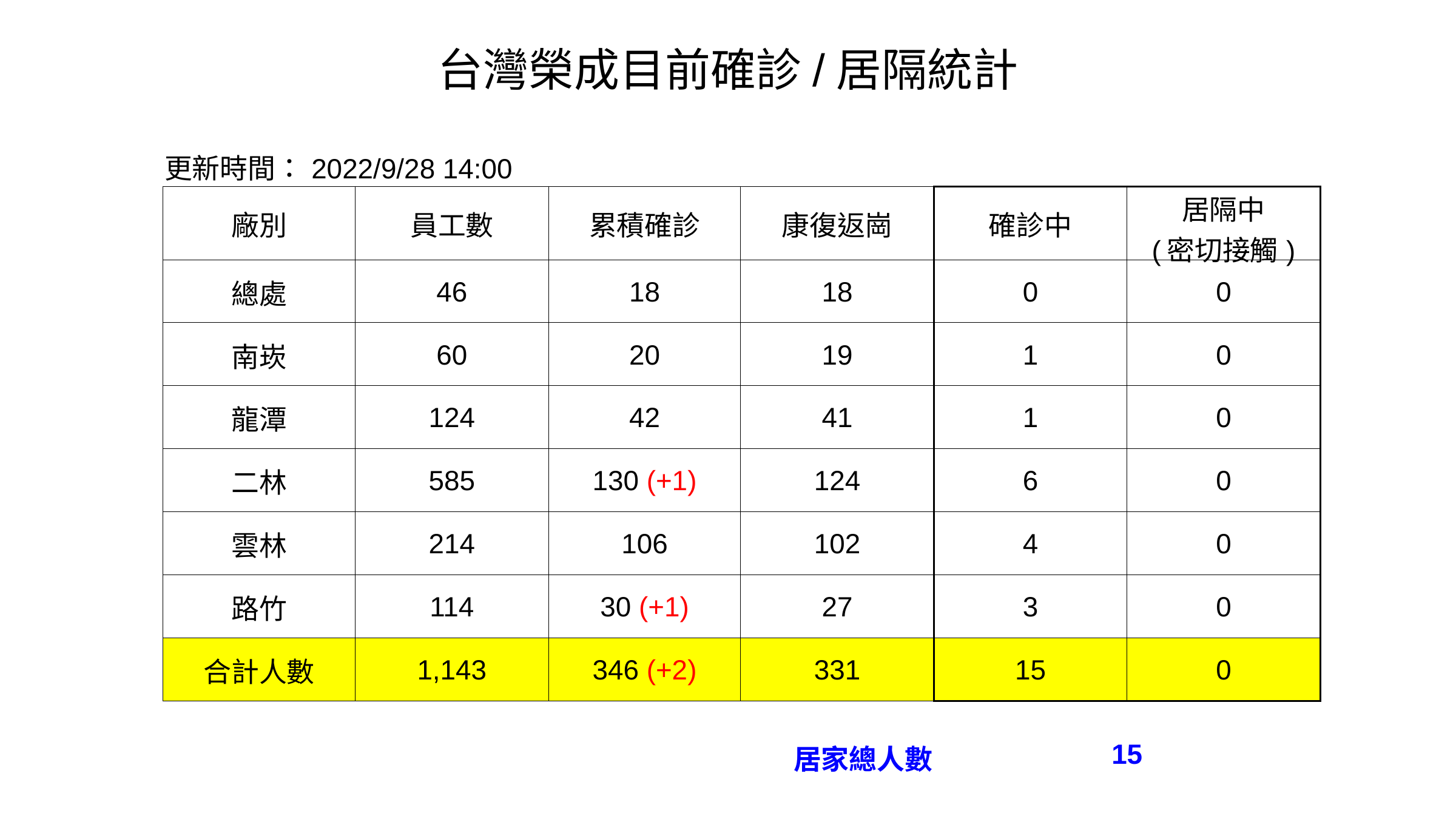

台灣榮成目前確診/居隔統計
| 更新時間：2022/9/28 14:00 |  |  |  |  |  |
| --- | --- | --- | --- | --- | --- |
| 廠別 | 員工數 | 累積確診 | 康復返崗 | 確診中 | 居隔中 (密切接觸) |
| 總處 | 46 | 18 | 18 | 0 | 0 |
| 南崁 | 60 | 20 | 19 | 1 | 0 |
| 龍潭 | 124 | 42 | 41 | 1 | 0 |
| 二林 | 585 | 130 (+1) | 124 | 6 | 0 |
| 雲林 | 214 | 106 | 102 | 4 | 0 |
| 路竹 | 114 | 30 (+1) | 27 | 3 | 0 |
| 合計人數 | 1,143 | 346 (+2) | 331 | 15 | 0 |
|  |  |  |  |  |  |
|  |  |  | 居家總人數 | 15 |  |